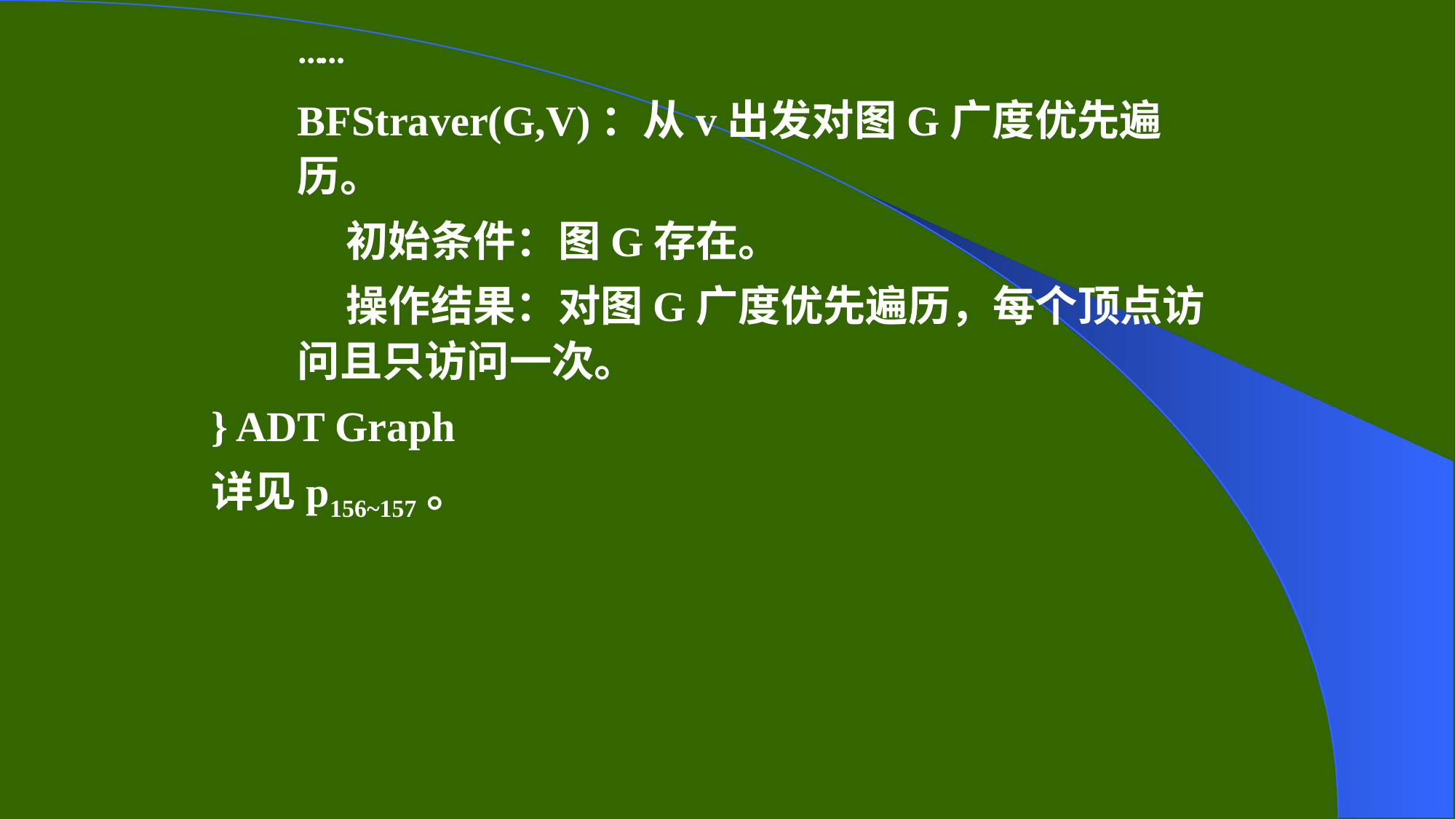

⋯ ⋯
BFStraver(G,V)：从v出发对图G广度优先遍历。
    初始条件：图G存在。
    操作结果：对图G广度优先遍历，每个顶点访问且只访问一次。
} ADT Graph
详见p156~157。